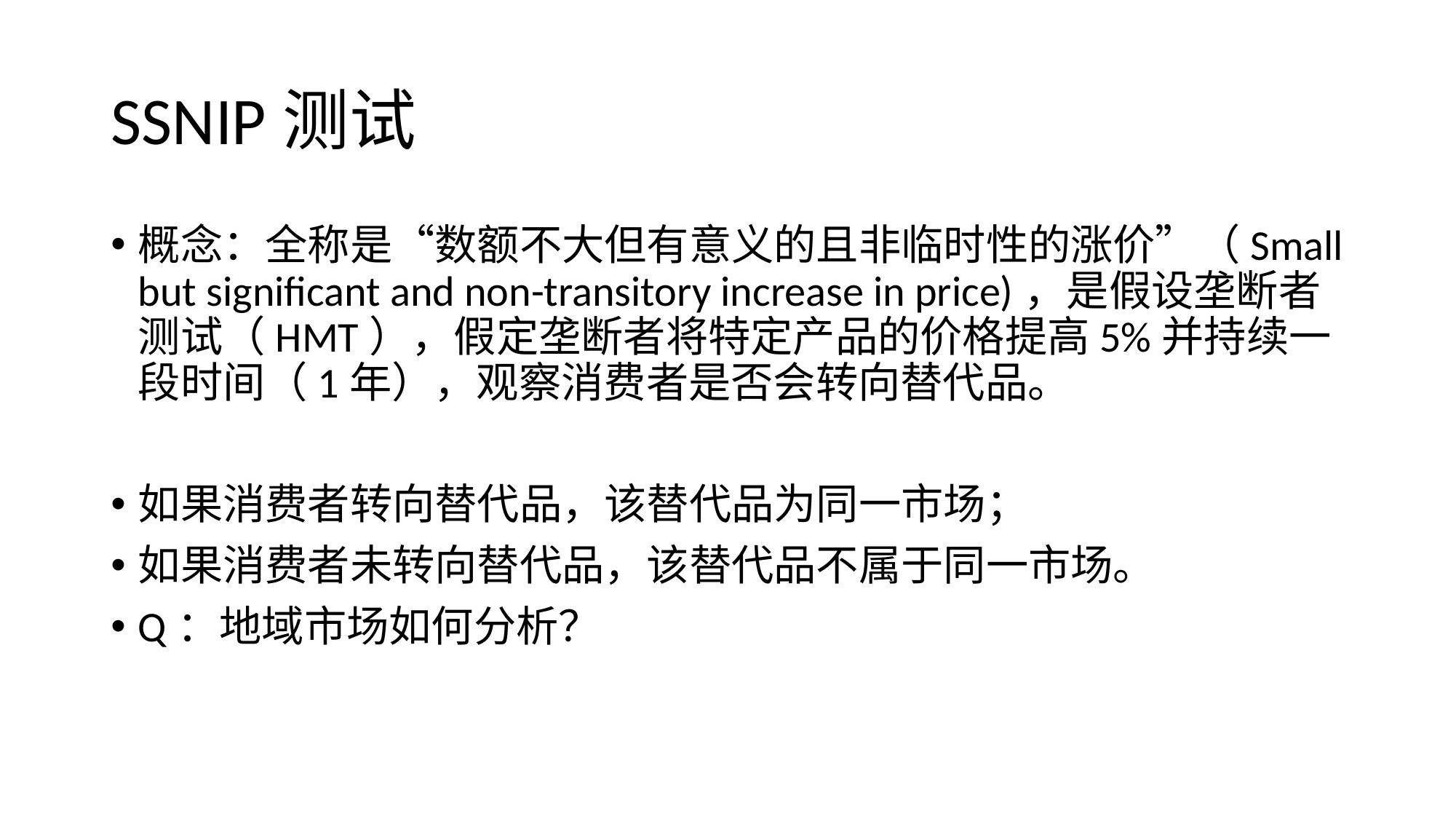

# SSNIP测试
概念：全称是“数额不大但有意义的且非临时性的涨价”（Small but significant and non-transitory increase in price)，是假设垄断者测试（HMT），假定垄断者将特定产品的价格提高5%并持续一段时间（1年），观察消费者是否会转向替代品。

如果消费者转向替代品，该替代品为同一市场；
如果消费者未转向替代品，该替代品不属于同一市场。
Q：地域市场如何分析？